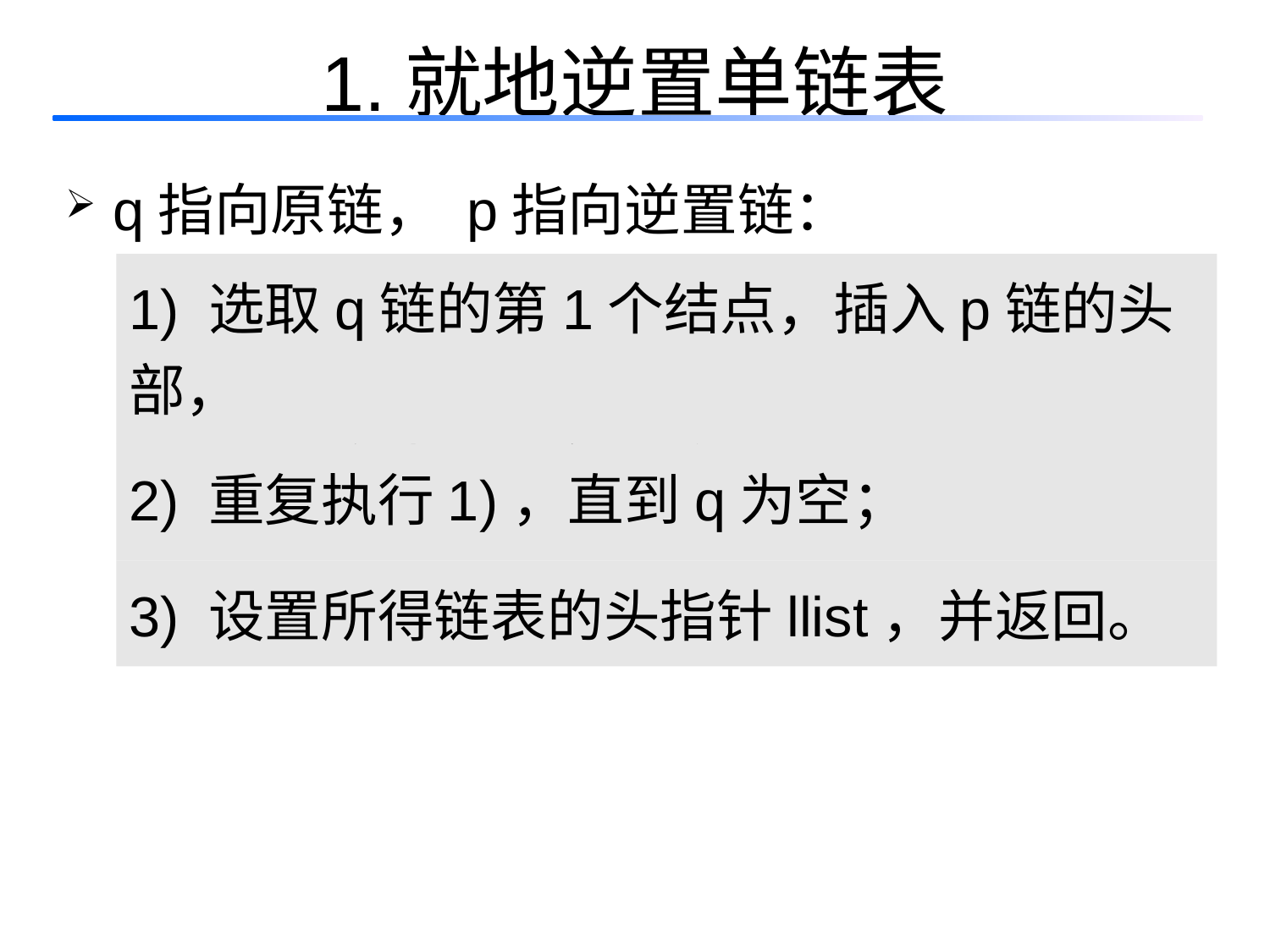

1.就地逆置单链表

q指向原链， p指向逆置链：
1) 选取q链的第1个结点，插入p链的头部，
     即，该结点脱离q链；
2) 重复执行1)，直到q为空；
3) 设置所得链表的头指针llist，并返回。